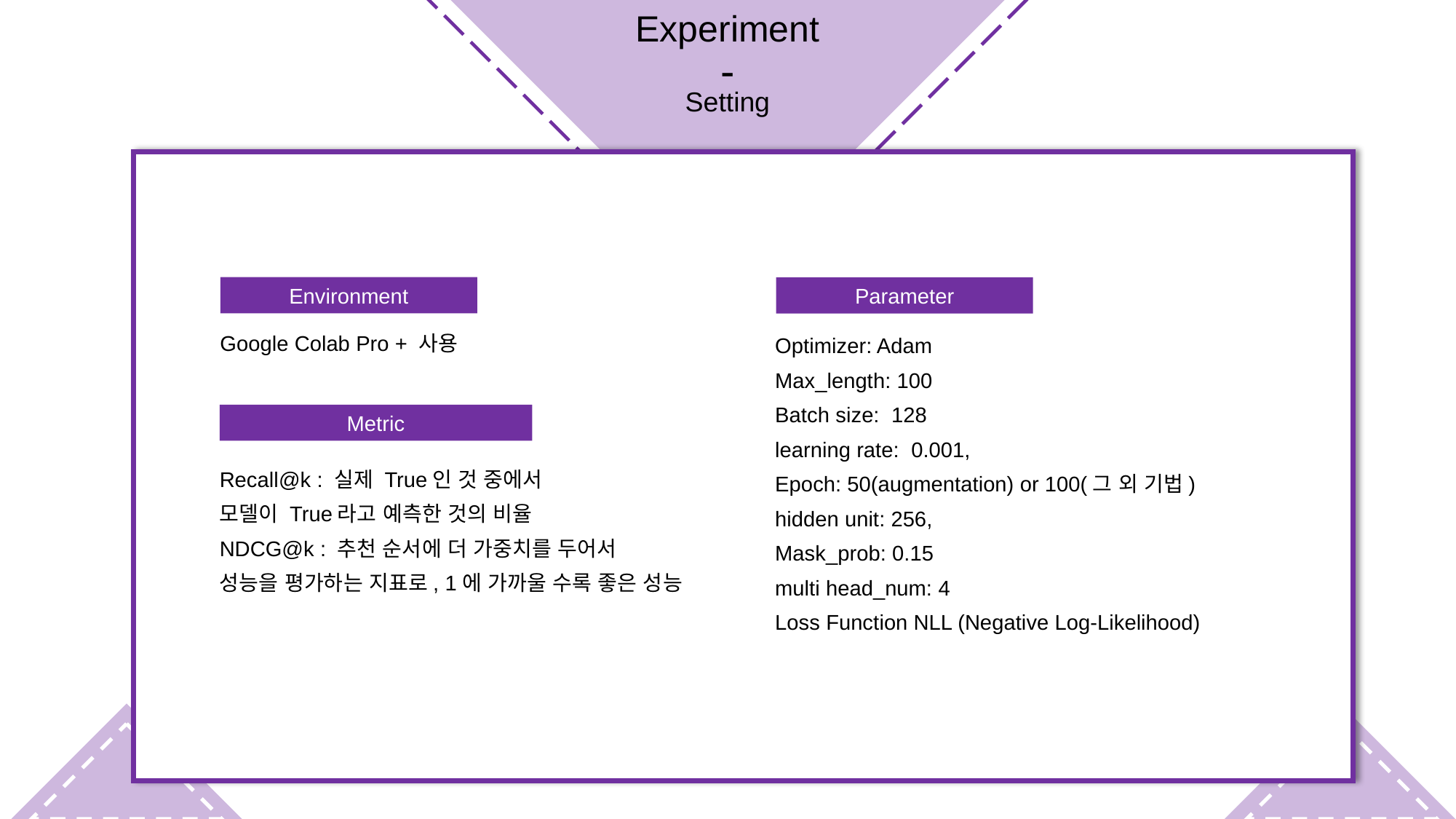

Experiment

-
Setting
`
Environment
Google Colab Pro + 사용
Parameter
Optimizer: Adam
Max_length: 100
Batch size:  128
learning rate:  0.001,
Epoch: 50(augmentation) or 100(그 외 기법)
hidden unit: 256,
Mask_prob: 0.15
multi head_num: 4
Loss Function NLL (Negative Log-Likelihood)
Metric
Recall@k : 실제 True인 것 중에서
모델이 True라고 예측한 것의 비율
NDCG@k : 추천 순서에 더 가중치를 두어서
성능을 평가하는 지표로, 1에 가까울 수록 좋은 성능